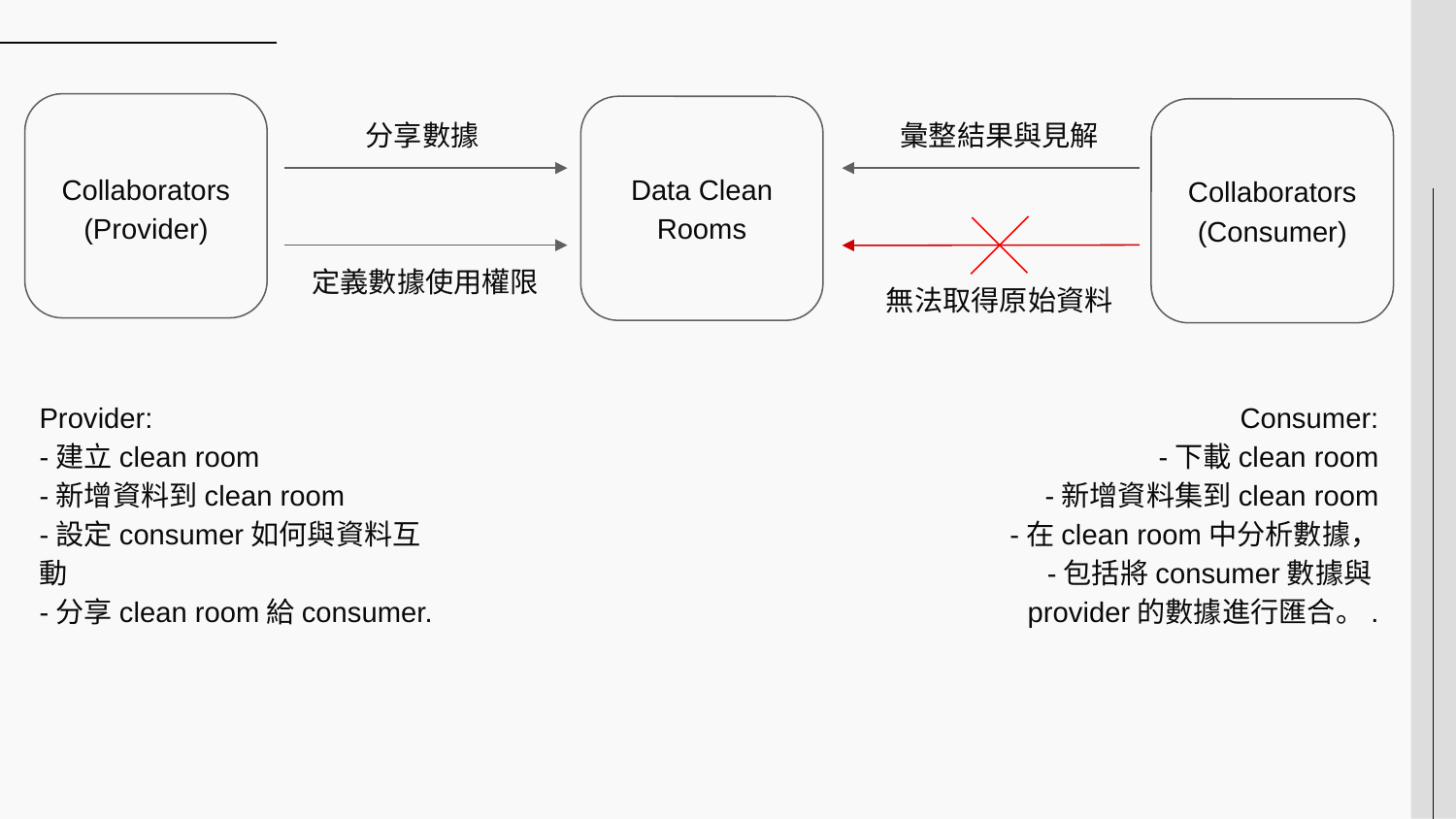

彙整結果與見解

分享數據

Collaborators
(Provider)
Data Clean Rooms
Collaborators
(Consumer)
定義數據使用權限
無法取得原始資料
Provider:
-建立clean room
-新增資料到clean room
-設定consumer如何與資料互動
-分享clean room給consumer.

Consumer:
-下載clean room
-新增資料集到clean room
-在clean room中分析數據，
-包括將consumer數據與provider的數據進行匯合。.